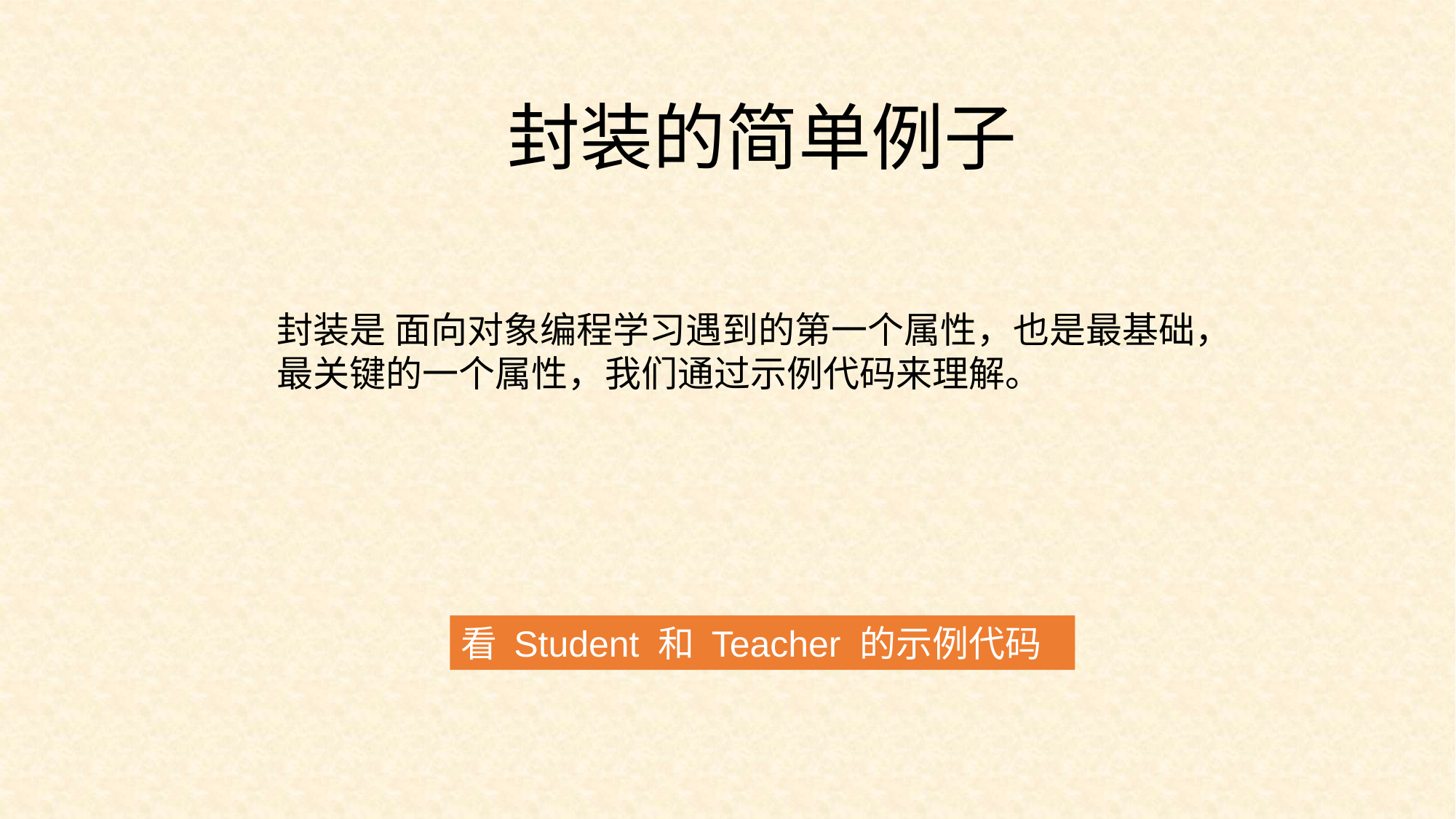

封装的简单例子
封装是 面向对象编程学习遇到的第一个属性，也是最基础，最关键的一个属性，我们通过示例代码来理解。
看 Student 和 Teacher 的示例代码